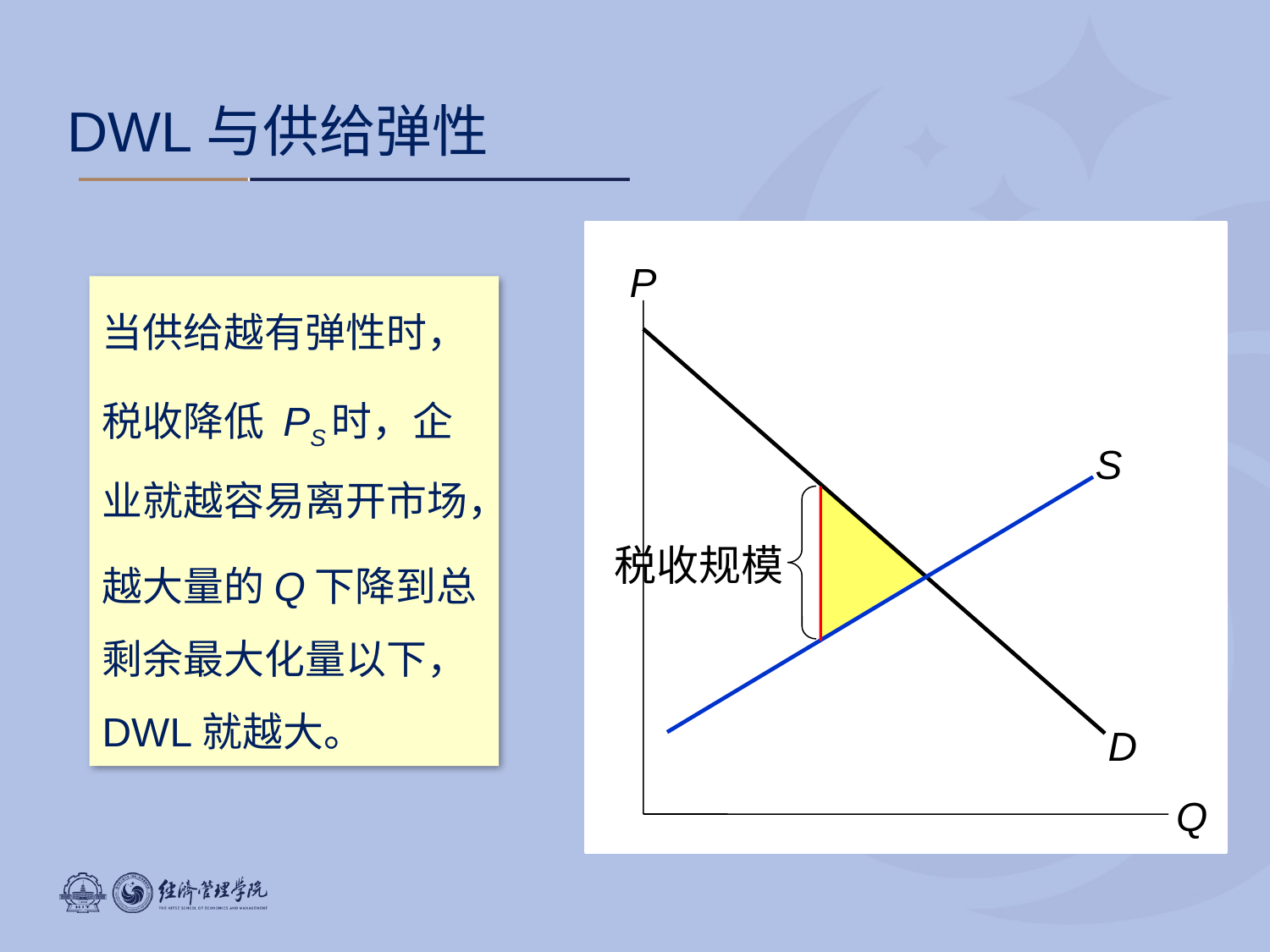

DWL与供给弹性

P

Q
当供给越有弹性时，
税收降低 PS时，企业就越容易离开市场，
越大量的Q下降到总剩余最大化量以下，DWL就越大。

D
S

税收规模